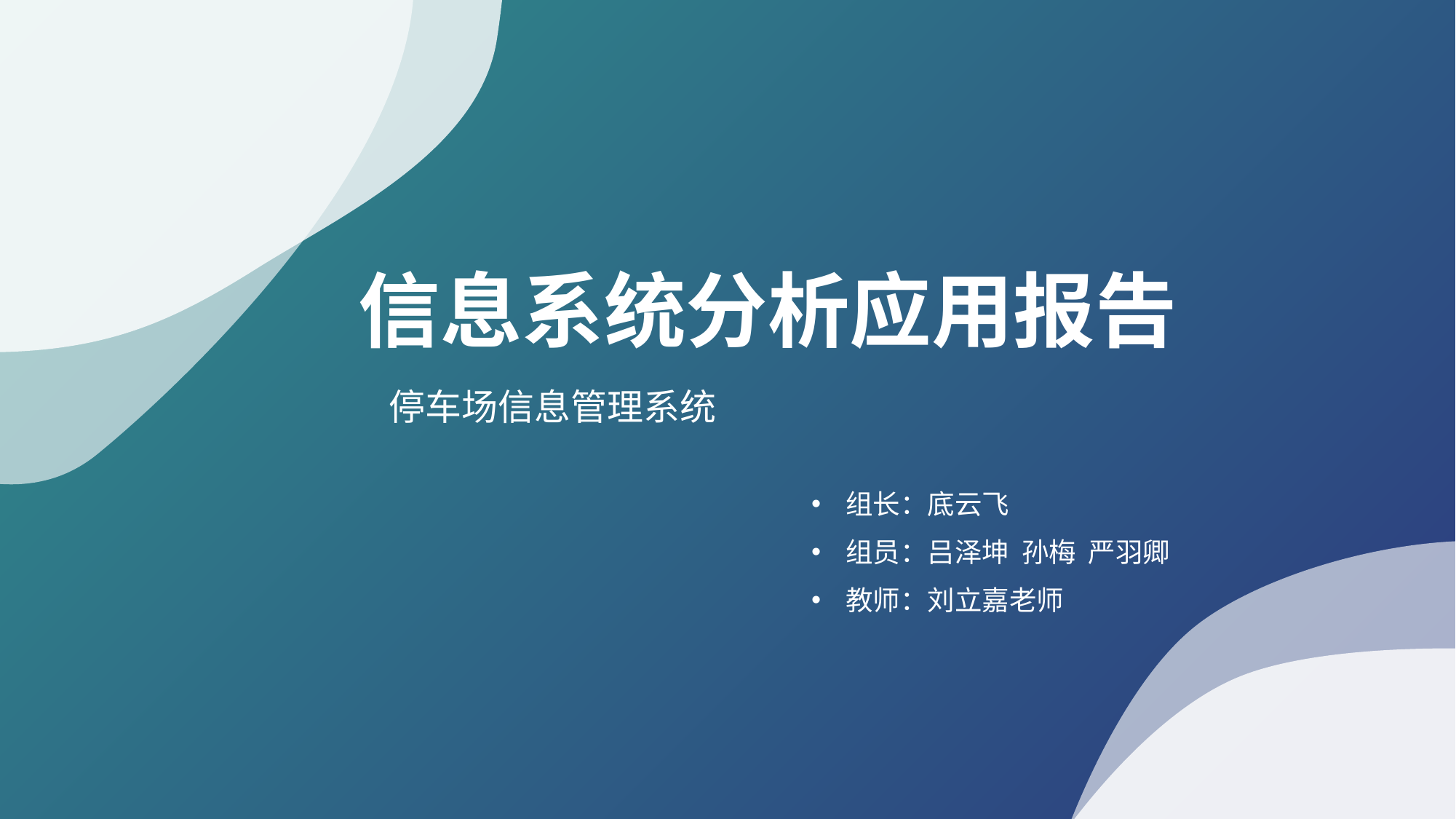

信息系统分析应用报告
停车场信息管理系统
组长：底云飞
组员：吕泽坤  孙梅  严羽卿
教师：刘立嘉老师